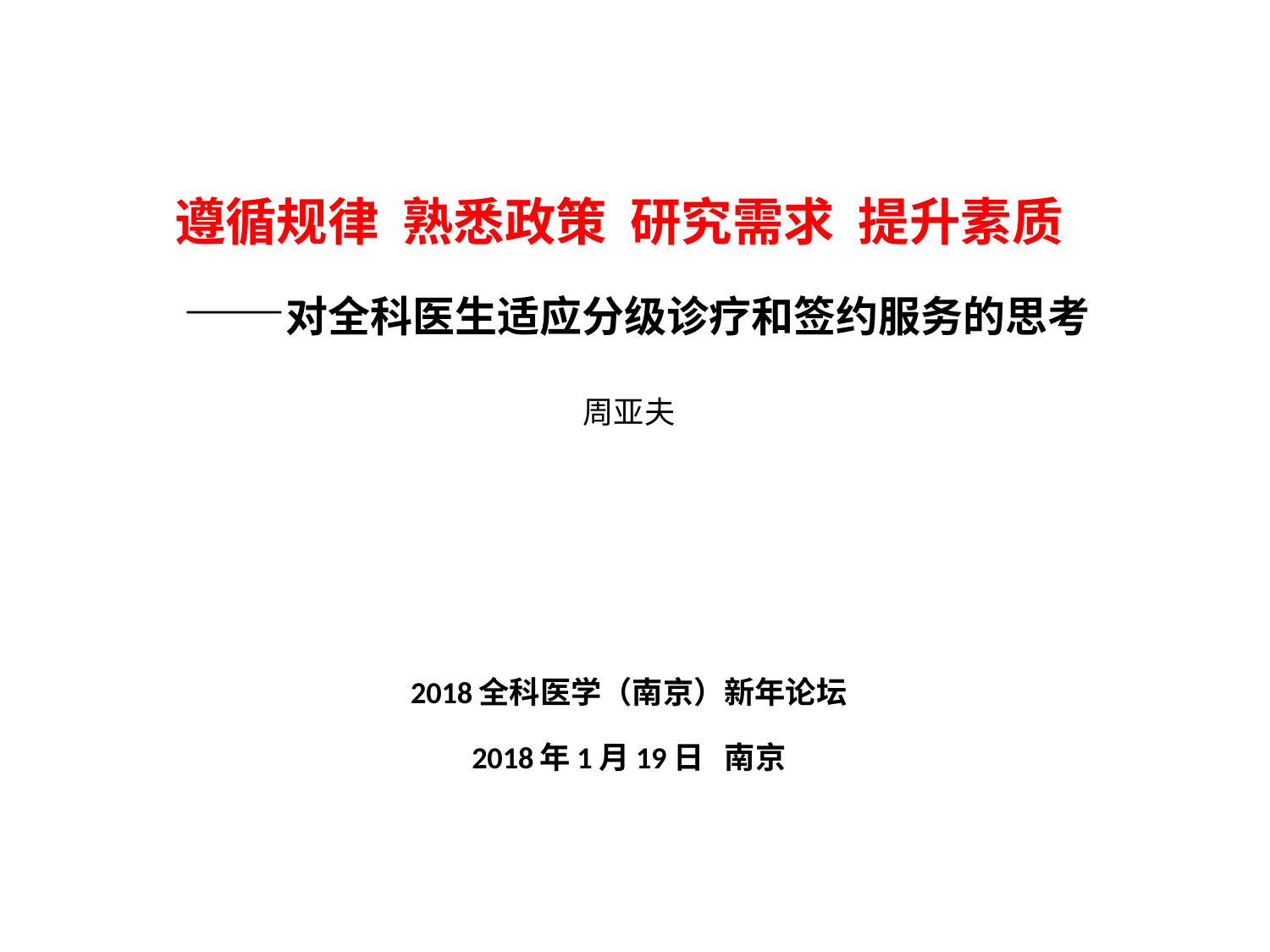

# 遵循规律  熟悉政策  研究需求  提升素质 ——对全科医生适应分级诊疗和签约服务的思考
周亚夫

2018全科医学（南京）新年论坛
2018年1月19日   南京